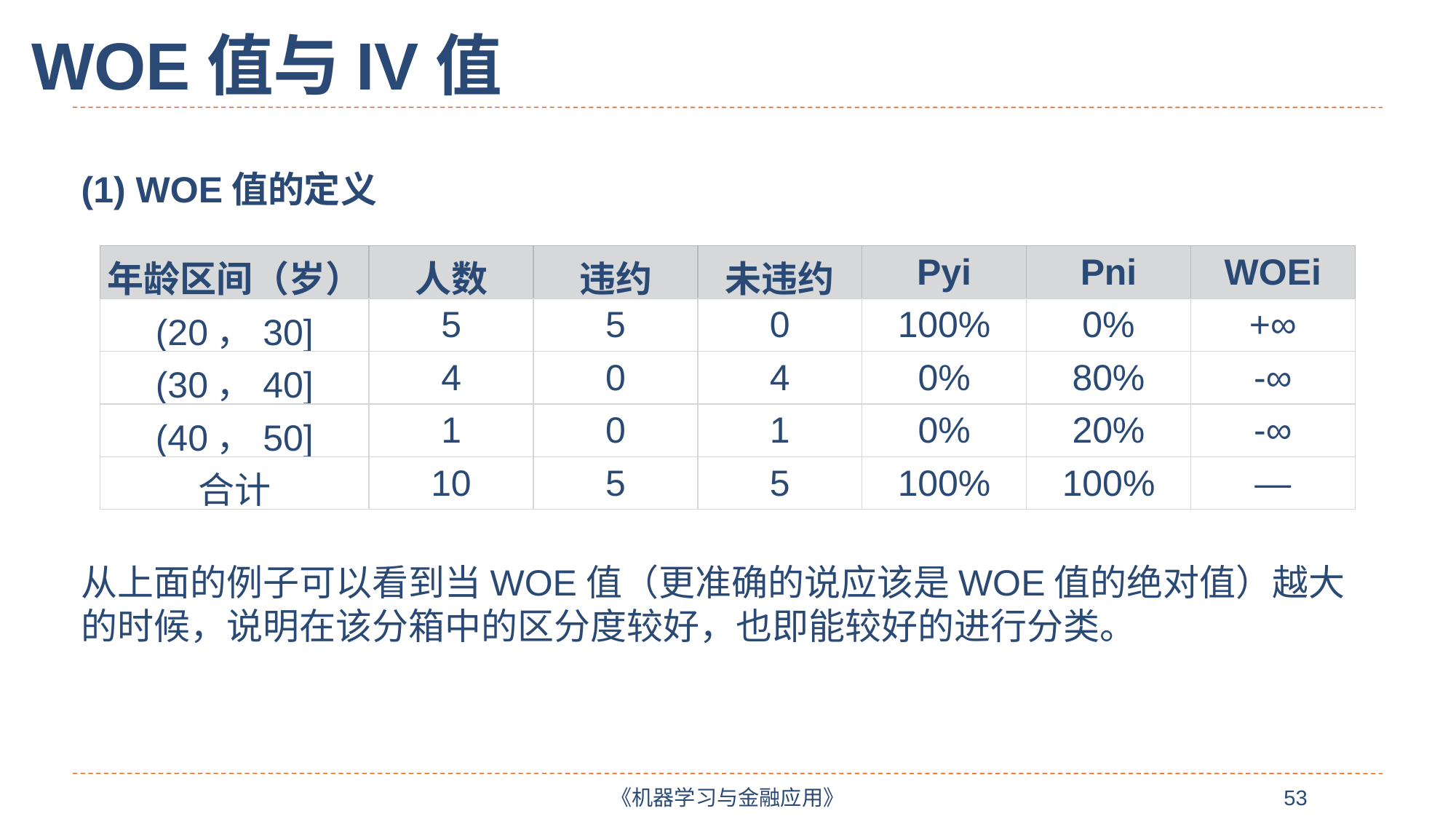

WOE值与IV值
WOE值的定义

从上面的例子可以看到当WOE值（更准确的说应该是WOE值的绝对值）越大的时候，说明在该分箱中的区分度较好，也即能较好的进行分类。
| 年龄区间（岁） | 人数 | 违约 | 未违约 | Pyi | Pni | WOEi |
| --- | --- | --- | --- | --- | --- | --- |
| (20，30] | 5 | 5 | 0 | 100% | 0% | +∞ |
| (30，40] | 4 | 0 | 4 | 0% | 80% | -∞ |
| (40，50] | 1 | 0 | 1 | 0% | 20% | -∞ |
| 合计 | 10 | 5 | 5 | 100% | 100% | — |